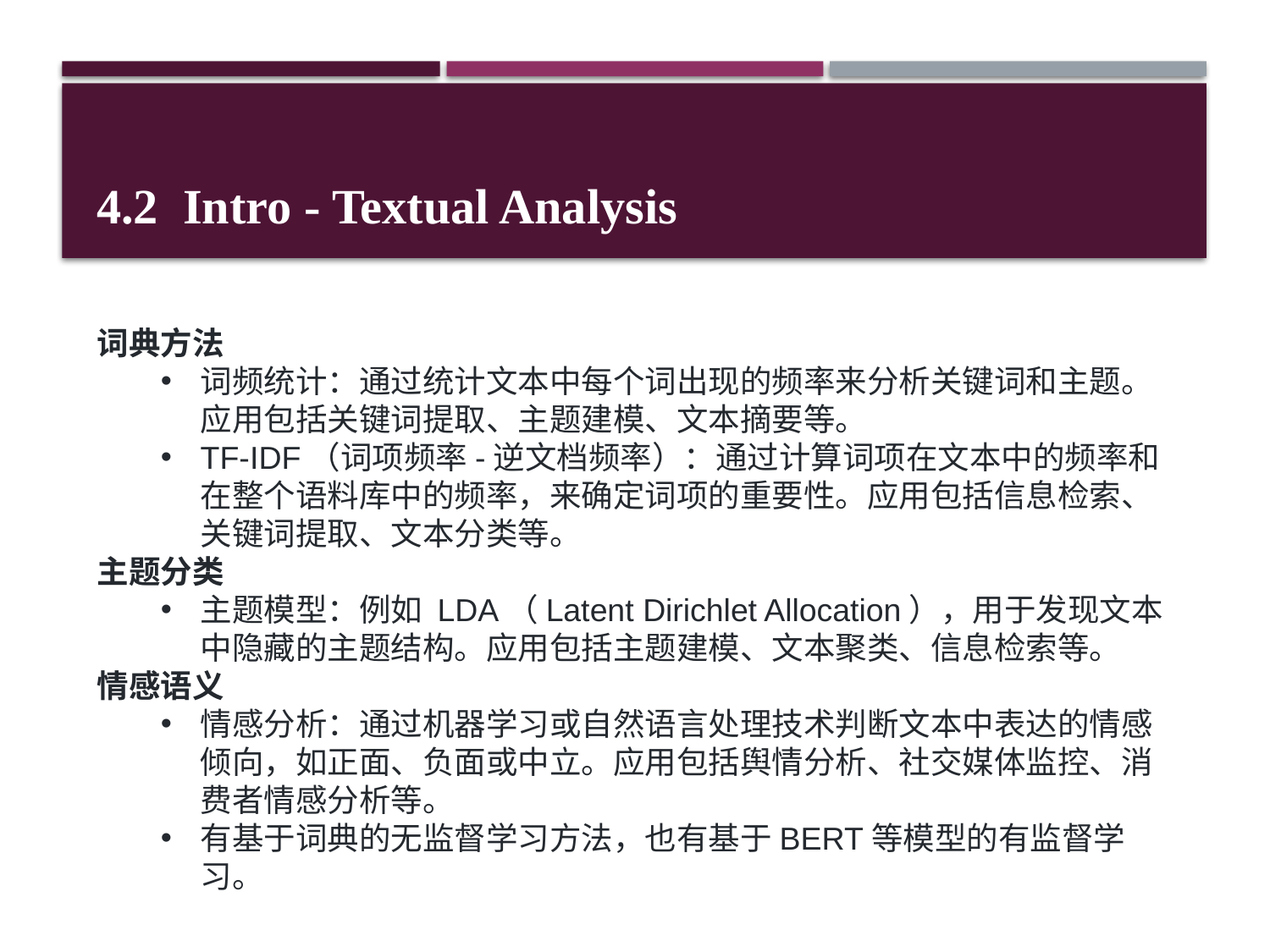

4.2  Intro - Textual Analysis
词典方法
词频统计：通过统计文本中每个词出现的频率来分析关键词和主题。应用包括关键词提取、主题建模、文本摘要等。
TF-IDF（词项频率-逆文档频率）：通过计算词项在文本中的频率和在整个语料库中的频率，来确定词项的重要性。应用包括信息检索、关键词提取、文本分类等。
主题分类
主题模型：例如 LDA（Latent Dirichlet Allocation），用于发现文本中隐藏的主题结构。应用包括主题建模、文本聚类、信息检索等。
情感语义
情感分析：通过机器学习或自然语言处理技术判断文本中表达的情感倾向，如正面、负面或中立。应用包括舆情分析、社交媒体监控、消费者情感分析等。
有基于词典的无监督学习方法，也有基于BERT等模型的有监督学习。